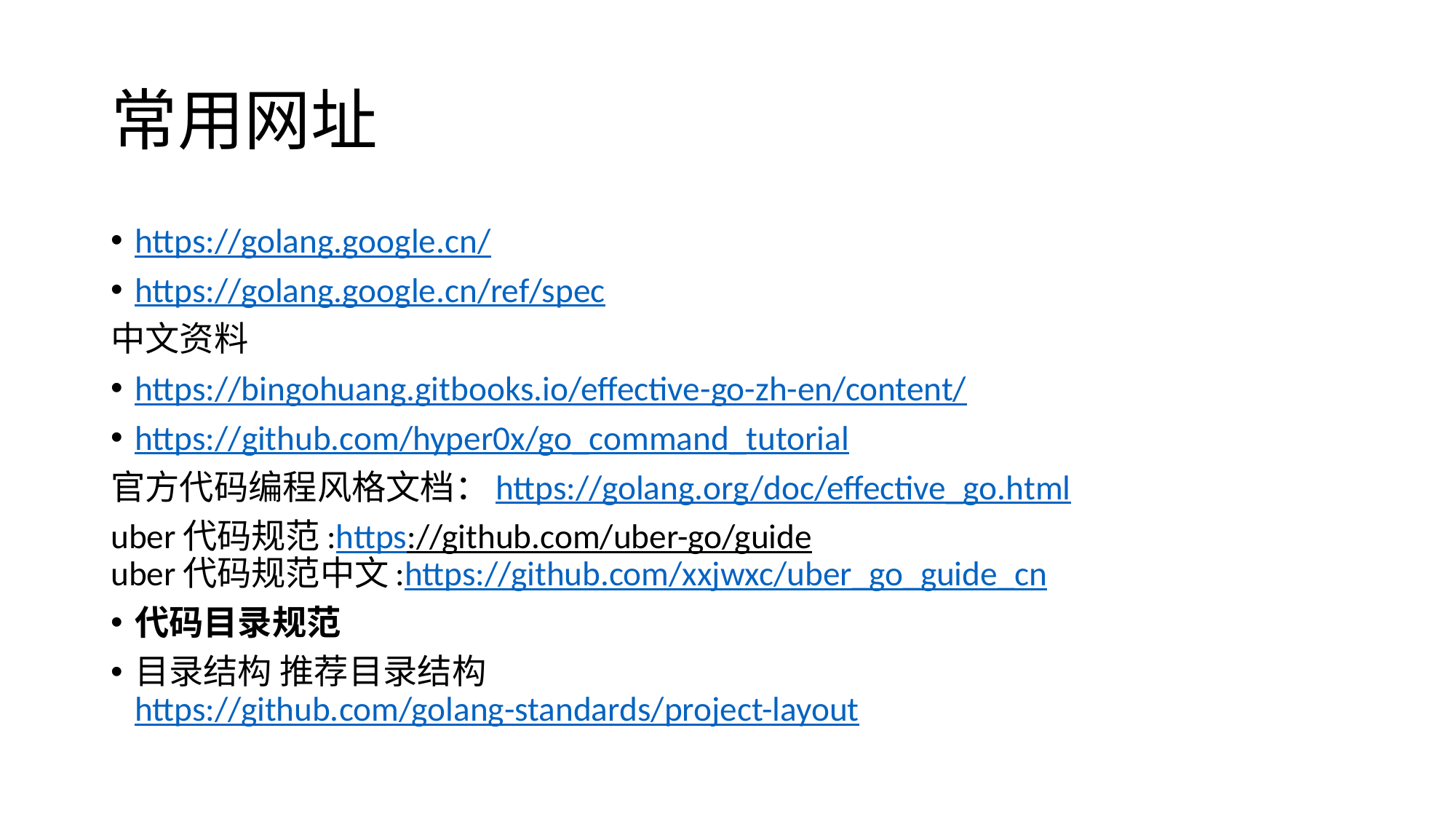

# 常用网址
https://golang.google.cn/
https://golang.google.cn/ref/spec
中文资料
https://bingohuang.gitbooks.io/effective-go-zh-en/content/
https://github.com/hyper0x/go_command_tutorial
官方代码编程风格文档：https://golang.org/doc/effective_go.html
uber代码规范:https://github.com/uber-go/guide
uber代码规范中文:https://github.com/xxjwxc/uber_go_guide_cn
代码目录规范
目录结构 推荐目录结构
https://github.com/golang-standards/project-layout